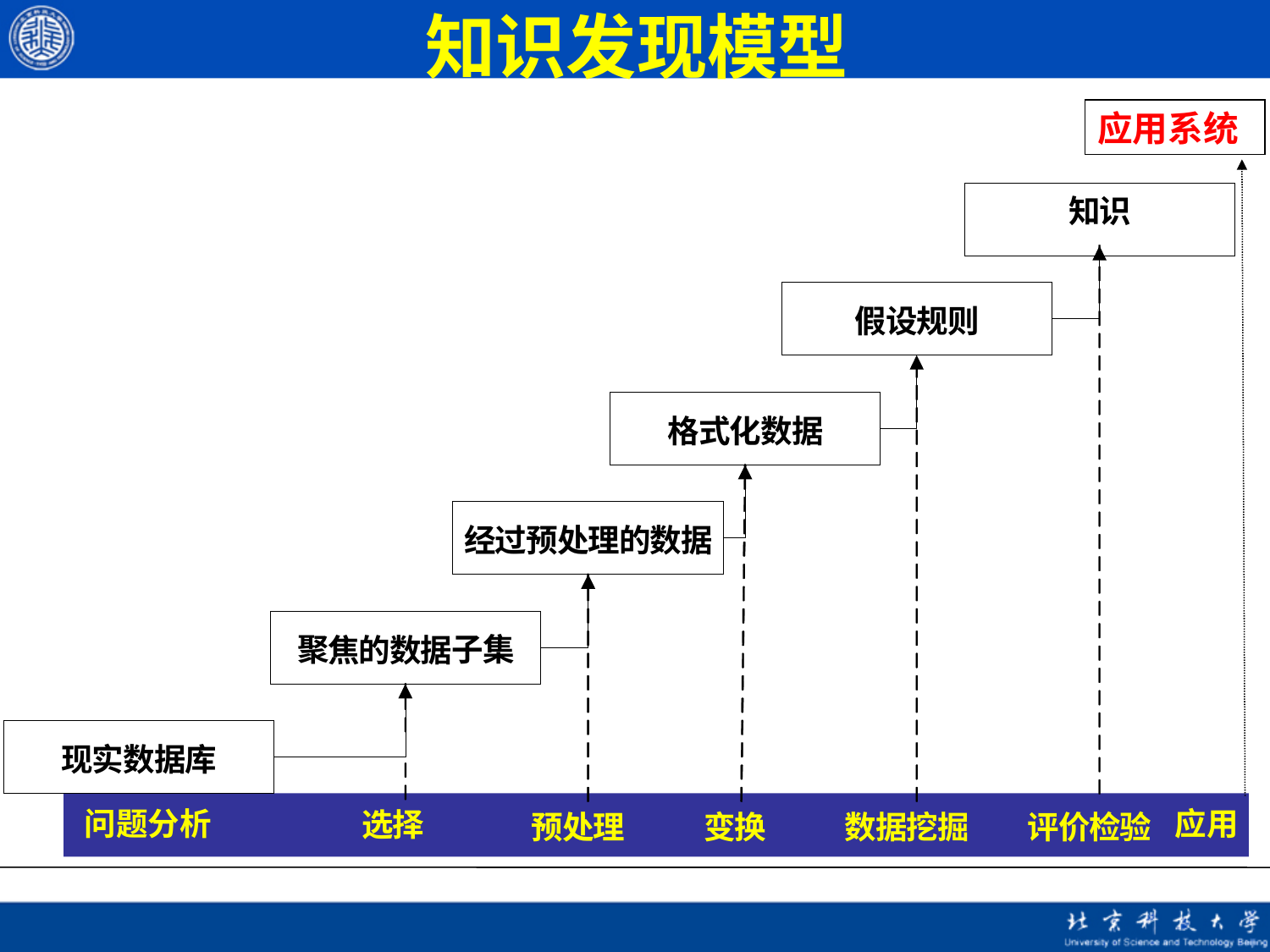

# 知识发现模型
应用系统

知
识

假
设
规
则

格
式
化
数
据

经
过
预
处
理
的
数
据

聚
焦
的
数
据
子
集

现
实
数
据
库

问题分析
应用
选
择
预
处
理
变
换
数
据
挖
掘
评
价
检
验